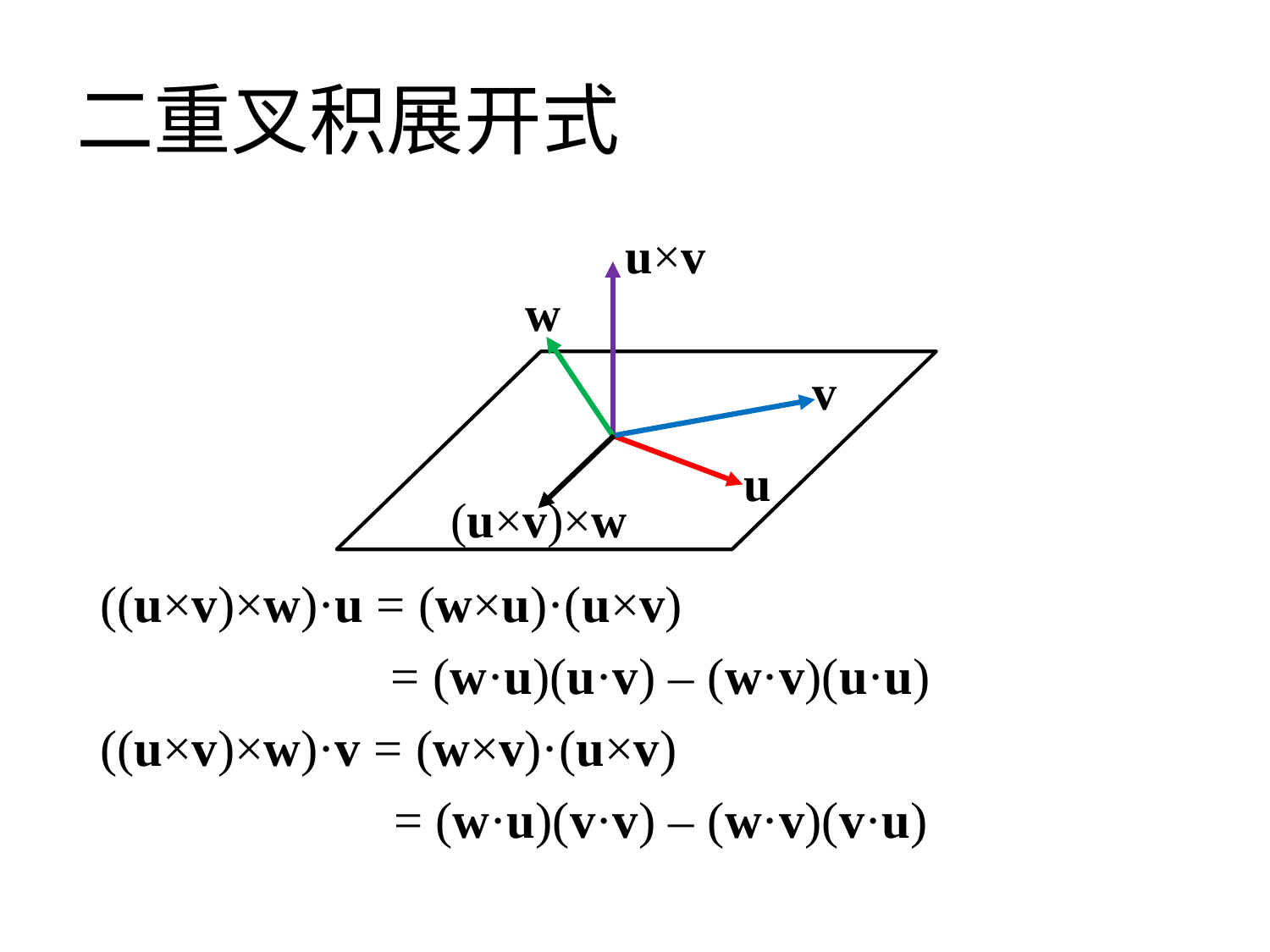

# 二重叉积展开式
u×v
w

v
u
(u×v)×w
((u×v)×w)·u = (w×u)·(u×v)
    = (w·u)(u·v) – (w·v)(u·u)
((u×v)×w)·v = (w×v)·(u×v)
    = (w·u)(v·v) – (w·v)(v·u)